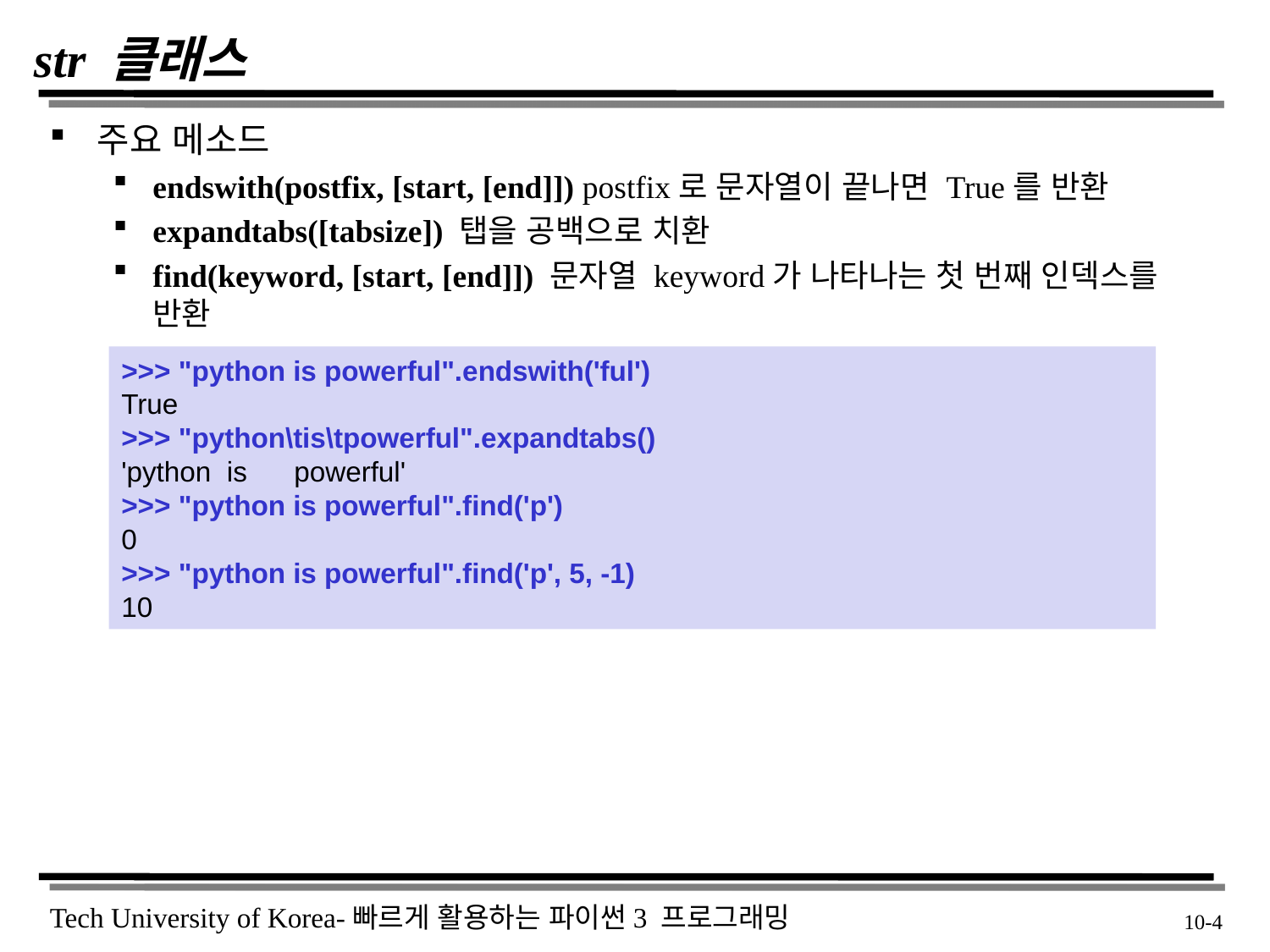

# str 클래스
주요 메소드
endswith(postfix, [start, [end]]) postfix로 문자열이 끝나면 True를 반환
expandtabs([tabsize]) 탭을 공백으로 치환
find(keyword, [start, [end]]) 문자열 keyword가 나타나는 첫 번째 인덱스를 반환

>>> "python is powerful".endswith('ful')
True
>>> "python\tis\tpowerful".expandtabs()
'python  is      powerful'
>>> "python is powerful".find('p')
0
>>> "python is powerful".find('p', 5, -1)
10
 10-4